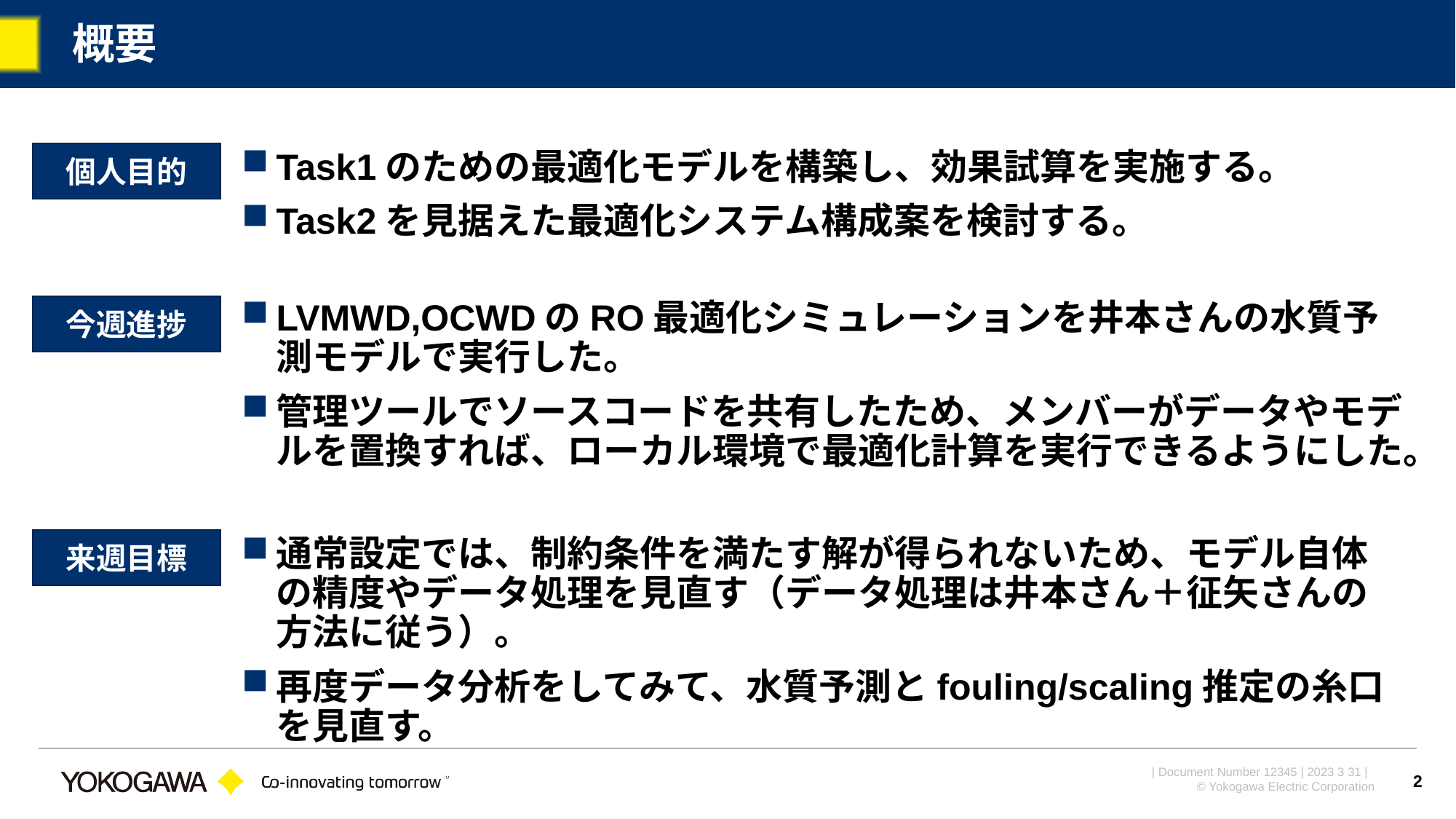

# 概要
個人目的
Task1のための最適化モデルを構築し、効果試算を実施する。
Task2を見据えた最適化システム構成案を検討する。
LVMWD,OCWDのRO最適化シミュレーションを井本さんの水質予測モデルで実行した。
管理ツールでソースコードを共有したため、メンバーがデータやモデルを置換すれば、ローカル環境で最適化計算を実行できるようにした。
今週進捗
来週目標
通常設定では、制約条件を満たす解が得られないため、モデル自体の精度やデータ処理を見直す（データ処理は井本さん＋征矢さんの方法に従う）。
再度データ分析をしてみて、水質予測とfouling/scaling推定の糸口を見直す。
2